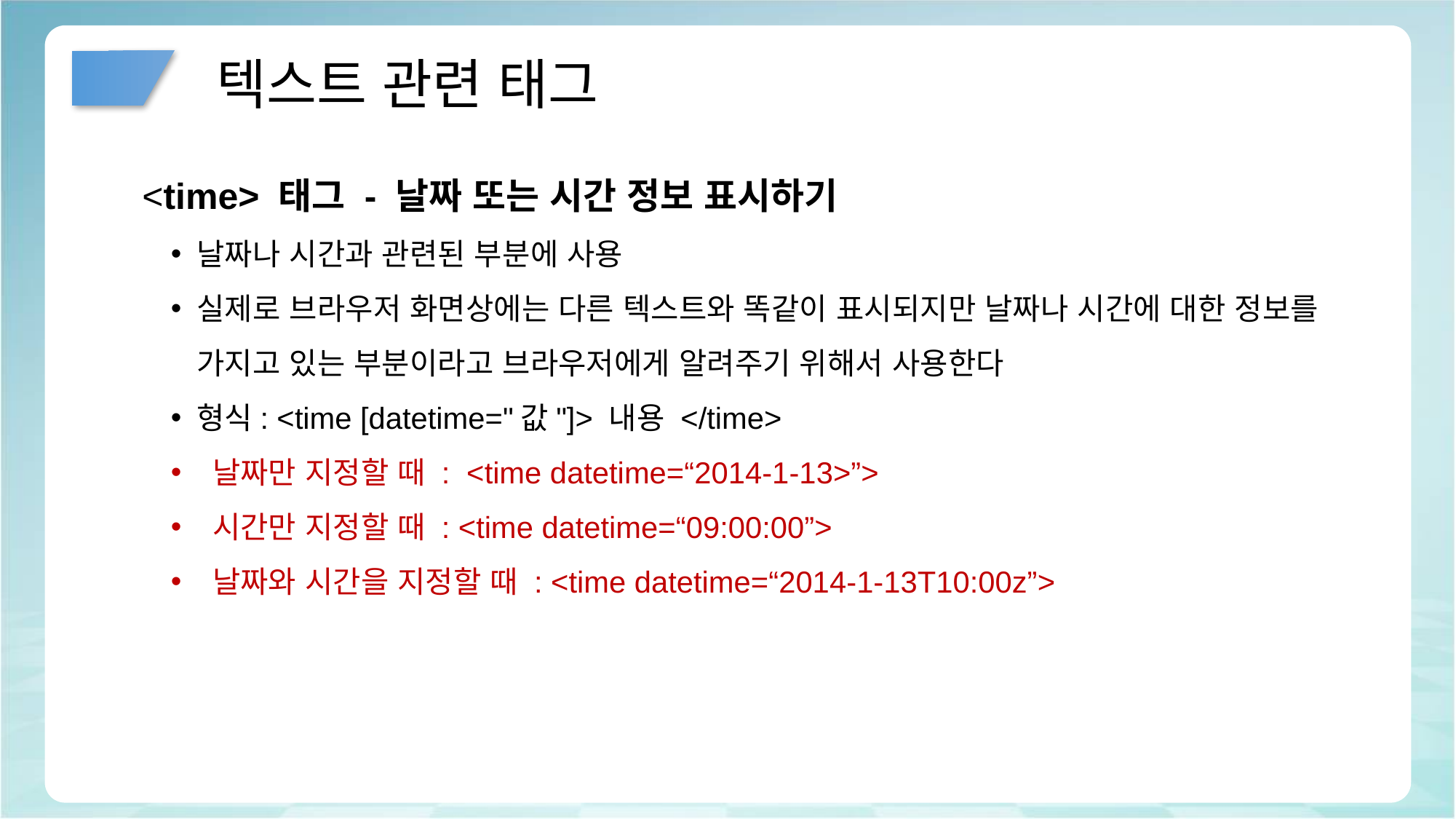

# 텍스트 관련 태그
<time> 태그 - 날짜 또는 시간 정보 표시하기
날짜나 시간과 관련된 부분에 사용
실제로 브라우저 화면상에는 다른 텍스트와 똑같이 표시되지만 날짜나 시간에 대한 정보를 가지고 있는 부분이라고 브라우저에게 알려주기 위해서 사용한다
형식: <time [datetime="값"]> 내용 </time>
 날짜만 지정할 때 :  <time datetime=“2014-1-13>”>
 시간만 지정할 때 : <time datetime=“09:00:00”>
 날짜와 시간을 지정할 때 : <time datetime=“2014-1-13T10:00z”>